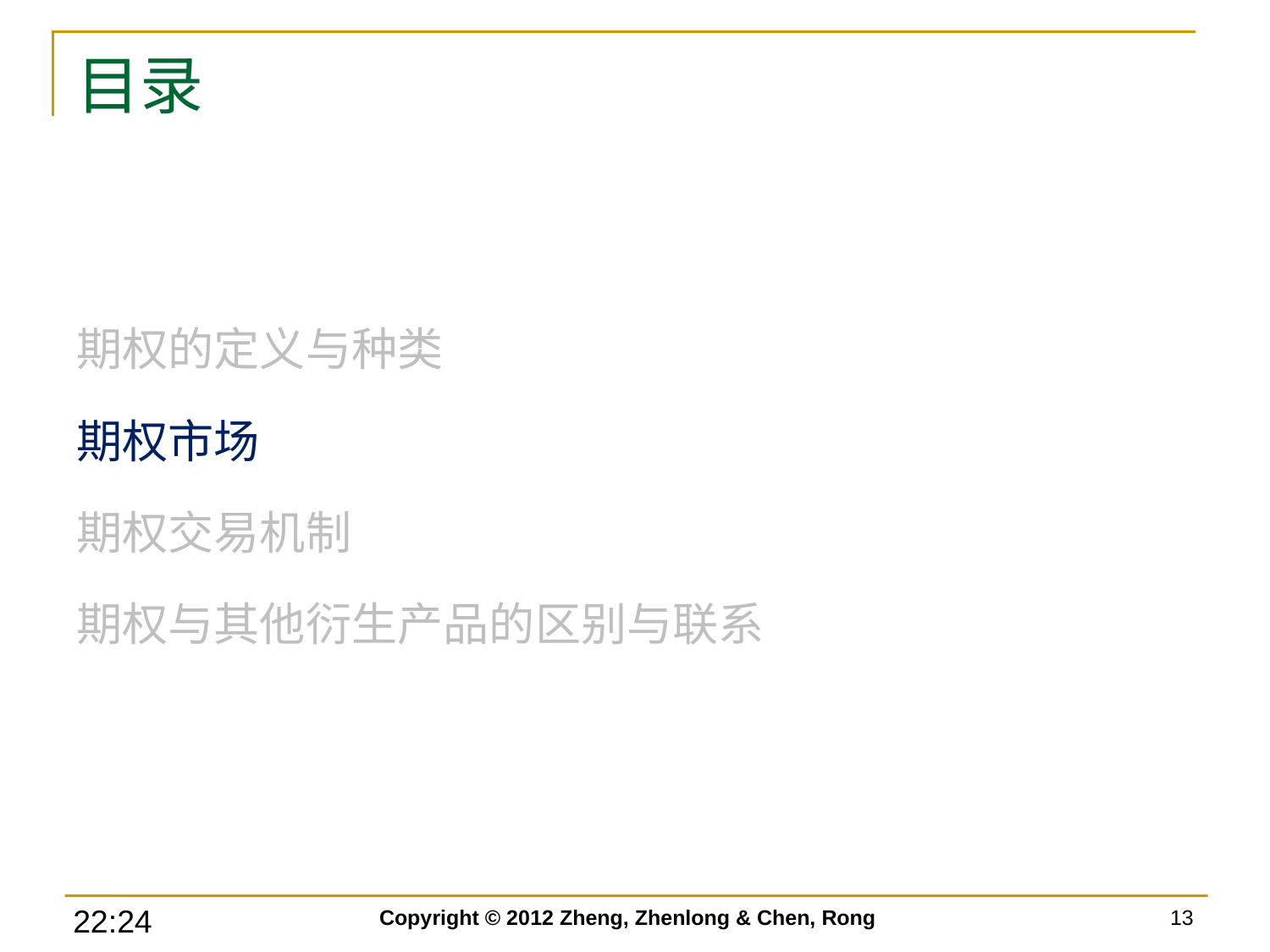

# 目录

期权的定义与种类
期权市场
期权交易机制
期权与其他衍生产品的区别与联系
Copyright © 2012 Zheng, Zhenlong & Chen, Rong
13